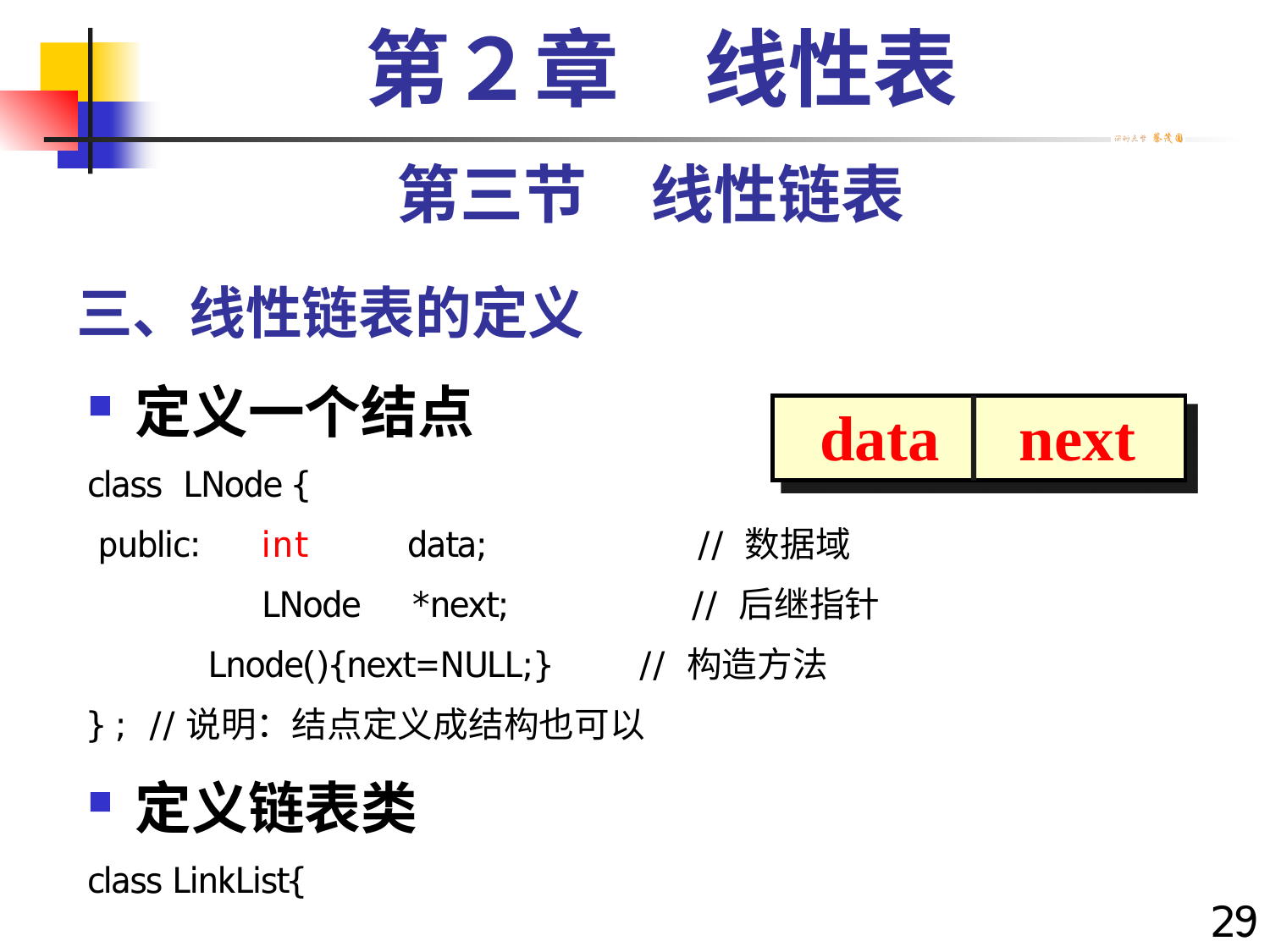

第２章　线性表
第三节　线性链表
# 三、线性链表的定义
定义一个结点
class  LNode {
 public:	int         data;		     // 数据域
		LNode	  *next;	                // 后继指针
           Lnode(){next=NULL;}        // 构造方法
} ;  //说明：结点定义成结构也可以
定义链表类
class LinkList{

data     next

29